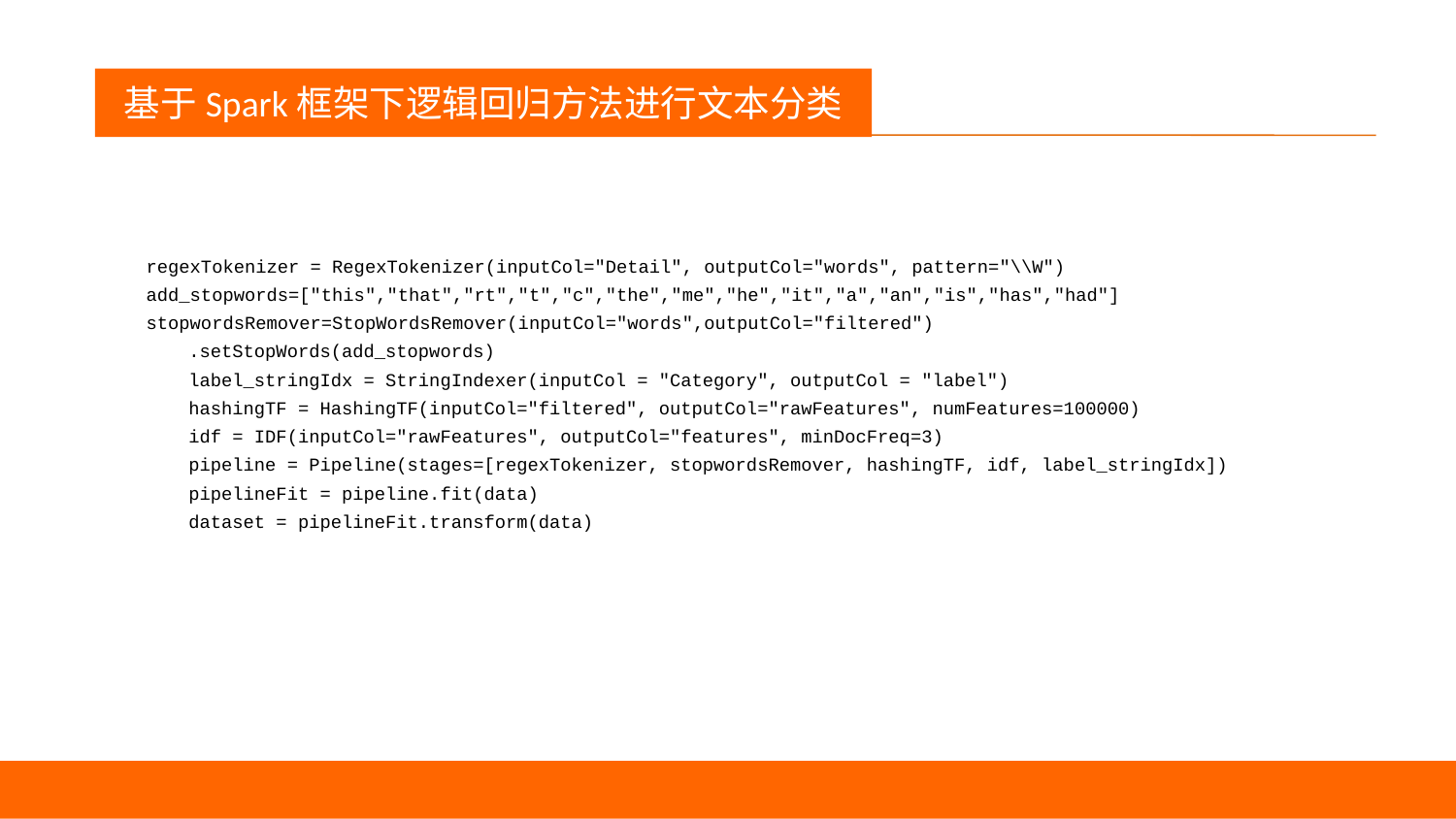

议程
基于Spark框架下逻辑回归方法进行文本分类

regexTokenizer = RegexTokenizer(inputCol="Detail", outputCol="words", pattern="\\W")
add_stopwords=["this","that","rt","t","c","the","me","he","it","a","an","is","has","had"]
stopwordsRemover=StopWordsRemover(inputCol="words",outputCol="filtered")
.setStopWords(add_stopwords)
label_stringIdx = StringIndexer(inputCol = "Category", outputCol = "label")
hashingTF = HashingTF(inputCol="filtered", outputCol="rawFeatures", numFeatures=100000)
idf = IDF(inputCol="rawFeatures", outputCol="features", minDocFreq=3)
pipeline = Pipeline(stages=[regexTokenizer, stopwordsRemover, hashingTF, idf, label_stringIdx])
pipelineFit = pipeline.fit(data)
dataset = pipelineFit.transform(data)